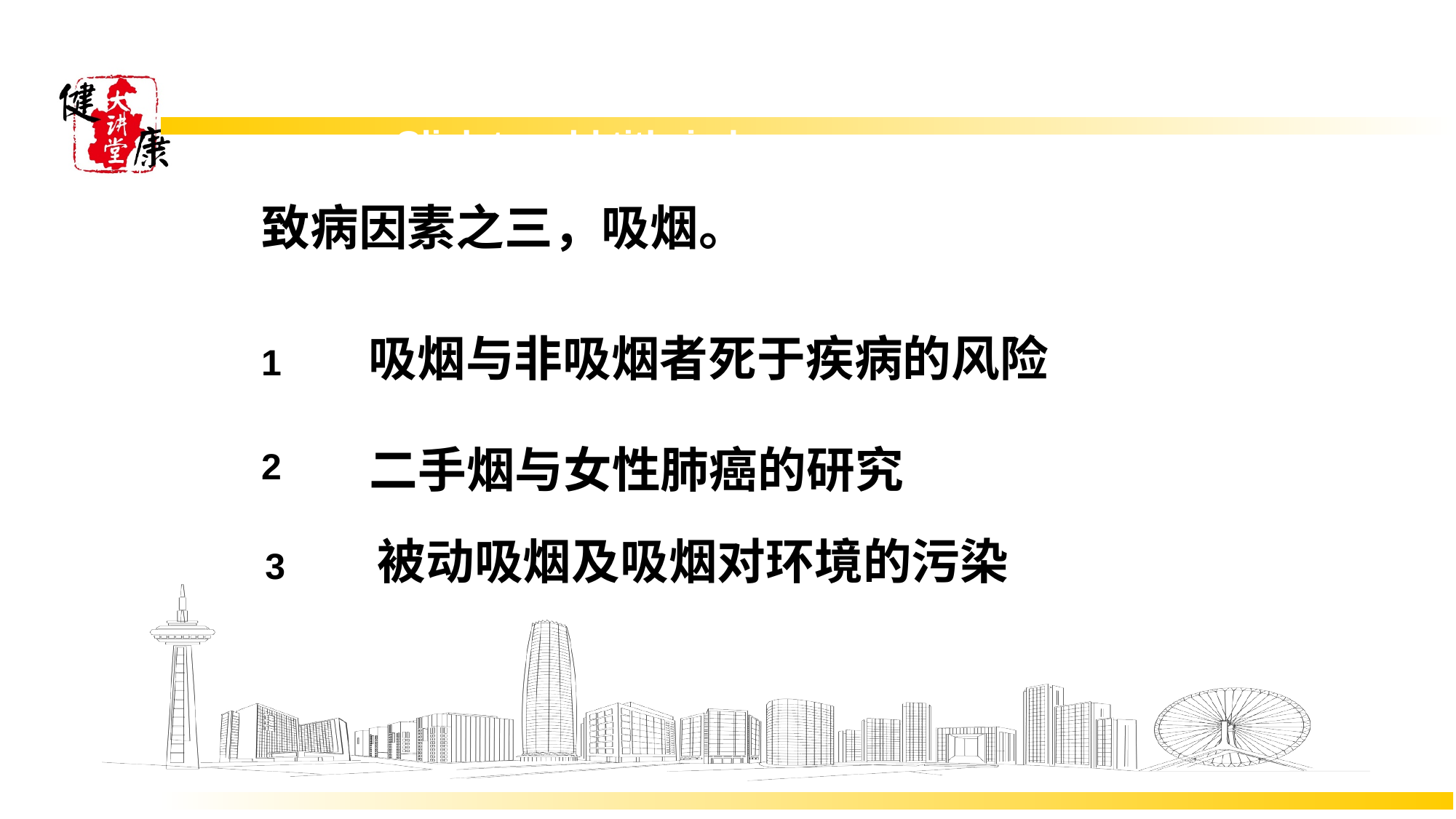

Click to add title in here
致病因素之三，吸烟。
 吸烟与非吸烟者死于疾病的风险
1
 二手烟与女性肺癌的研究
2
 被动吸烟及吸烟对环境的污染
3